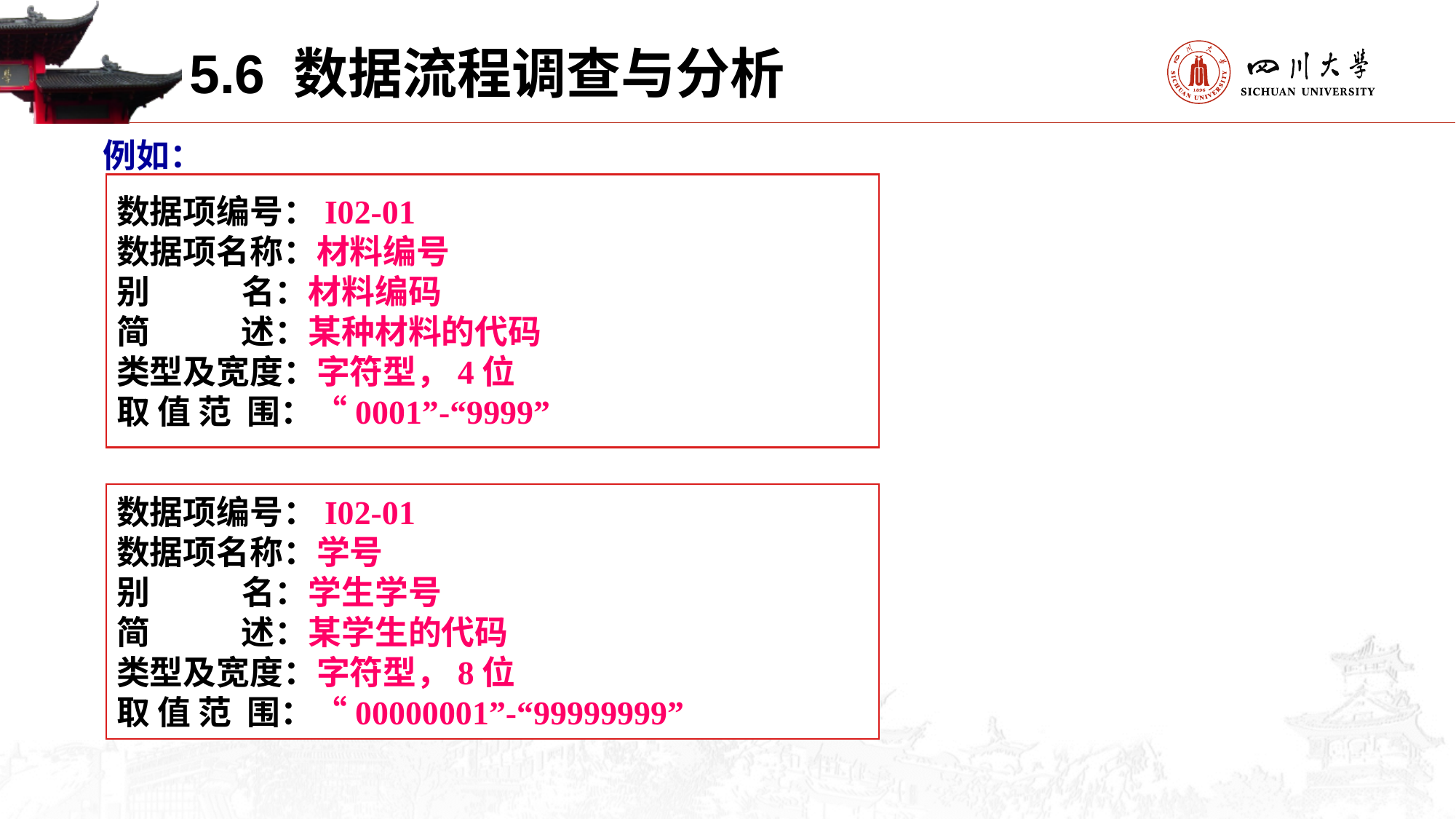

5.6 数据流程调查与分析

例如：
数据项编号：I02-01
数据项名称：材料编号
别            名：材料编码
简            述：某种材料的代码
类型及宽度：字符型，4位
取 值 范  围：“0001”-“9999”
数据项编号：I02-01
数据项名称：学号
别            名：学生学号
简            述：某学生的代码
类型及宽度：字符型，8位
取 值 范  围：“00000001”-“99999999”